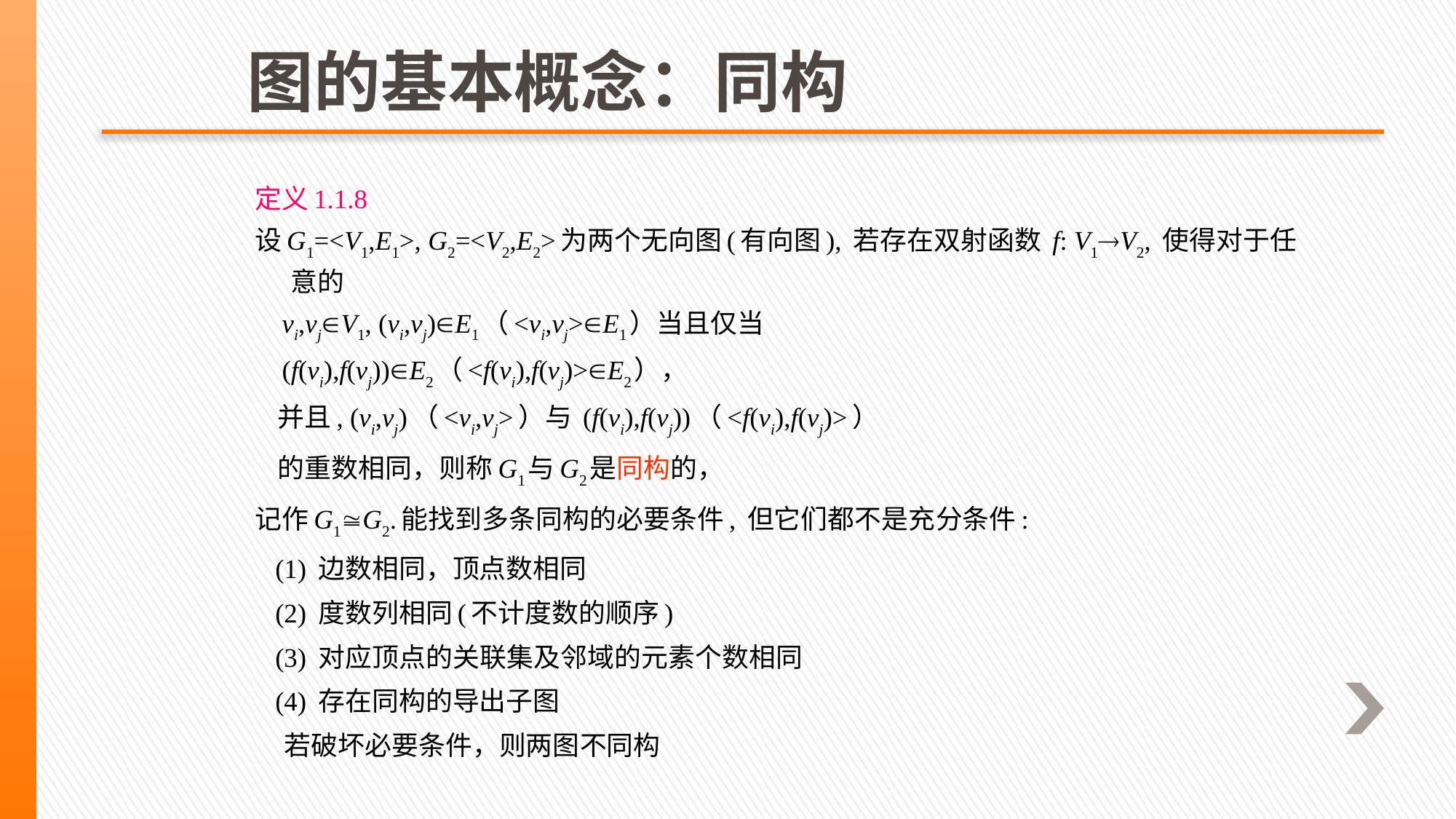

# 图的基本概念：同构
定义1.1.8
设G1=<V1,E1>, G2=<V2,E2>为两个无向图(有向图), 若存在双射函数 f: V1→V2, 使得对于任意的
    vi,vj∈V1, (vi,vj)∈E1（<vi,vj>∈E1）当且仅当
    (f(vi),f(vj))∈E2（<f(vi),f(vj)>∈E2），
   并且, (vi,vj)（<vi,vj>）与 (f(vi),f(vj))（<f(vi),f(vj)>）
   的重数相同，则称G1与G2是同构的，
记作G1≅G2.能找到多条同构的必要条件, 但它们都不是充分条件:
   (1) 边数相同，顶点数相同
   (2) 度数列相同(不计度数的顺序)
   (3) 对应顶点的关联集及邻域的元素个数相同
   (4) 存在同构的导出子图
    若破坏必要条件，则两图不同构